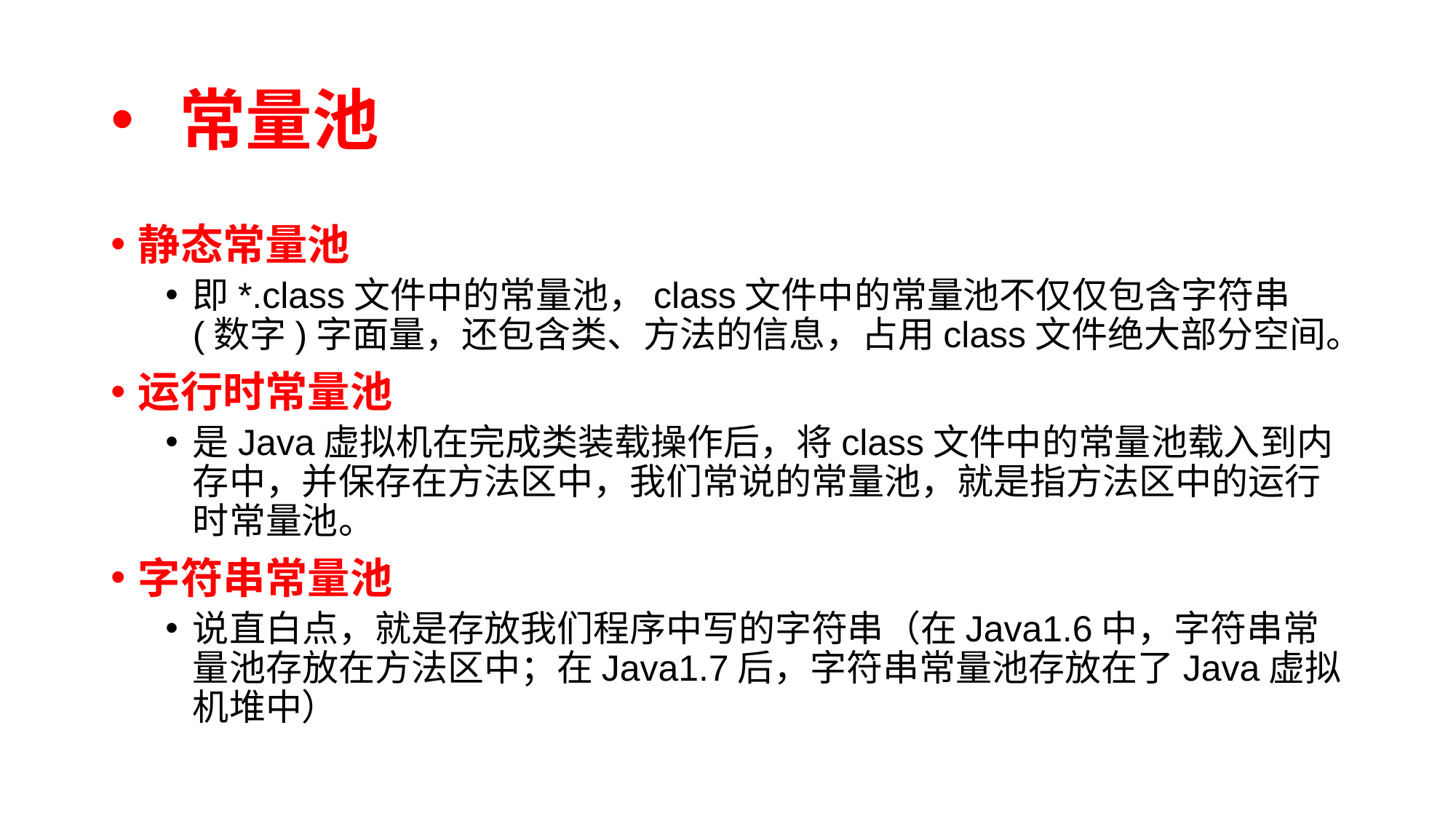

# 常量池
静态常量池
即*.class文件中的常量池，class文件中的常量池不仅仅包含字符串(数字)字面量，还包含类、方法的信息，占用class文件绝大部分空间。
运行时常量池
是Java虚拟机在完成类装载操作后，将class文件中的常量池载入到内存中，并保存在方法区中，我们常说的常量池，就是指方法区中的运行时常量池。
字符串常量池
说直白点，就是存放我们程序中写的字符串（在Java1.6中，字符串常量池存放在方法区中；在Java1.7后，字符串常量池存放在了Java虚拟机堆中）